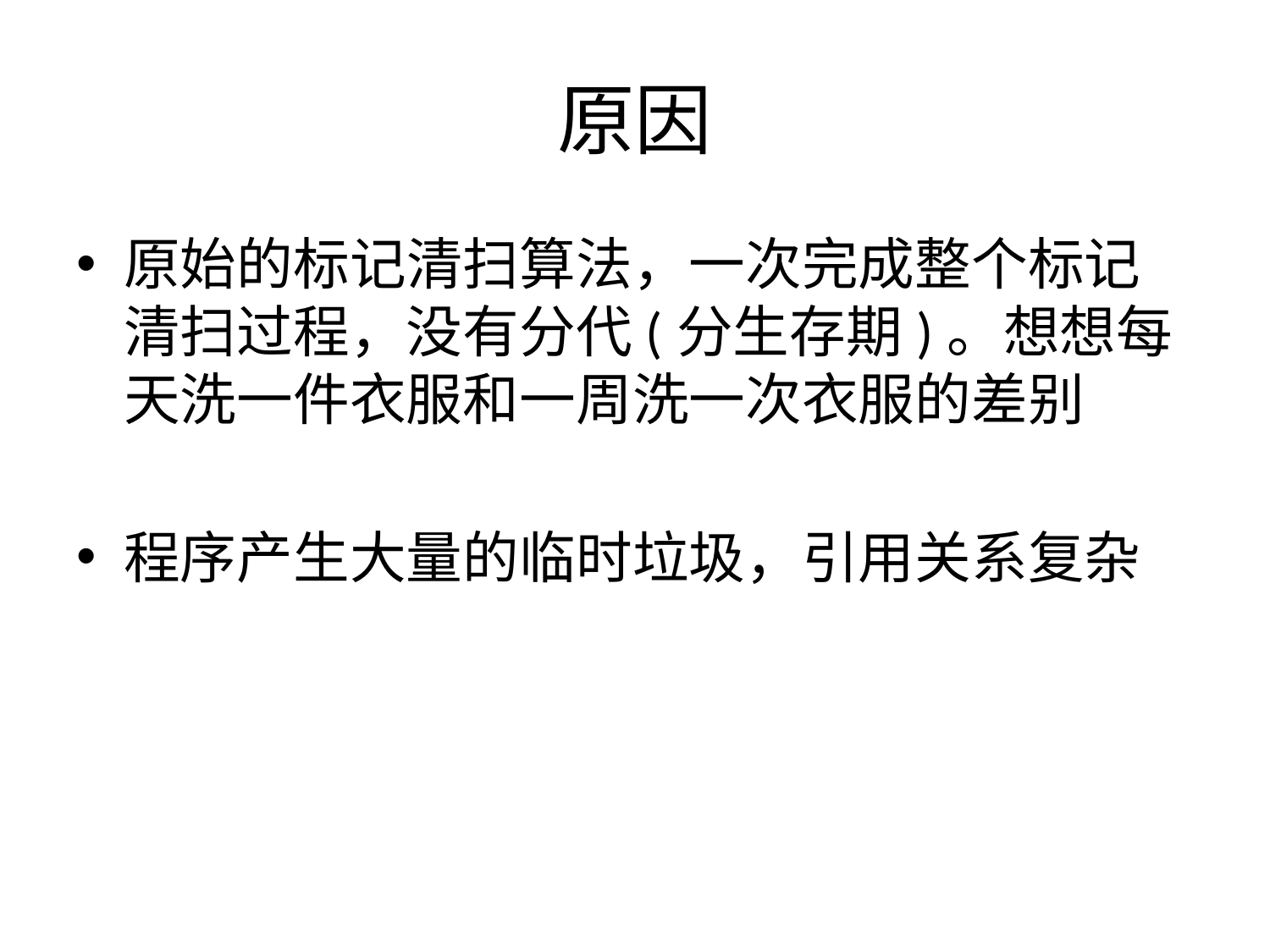

# 原因
原始的标记清扫算法，一次完成整个标记清扫过程，没有分代(分生存期)。想想每天洗一件衣服和一周洗一次衣服的差别

程序产生大量的临时垃圾，引用关系复杂